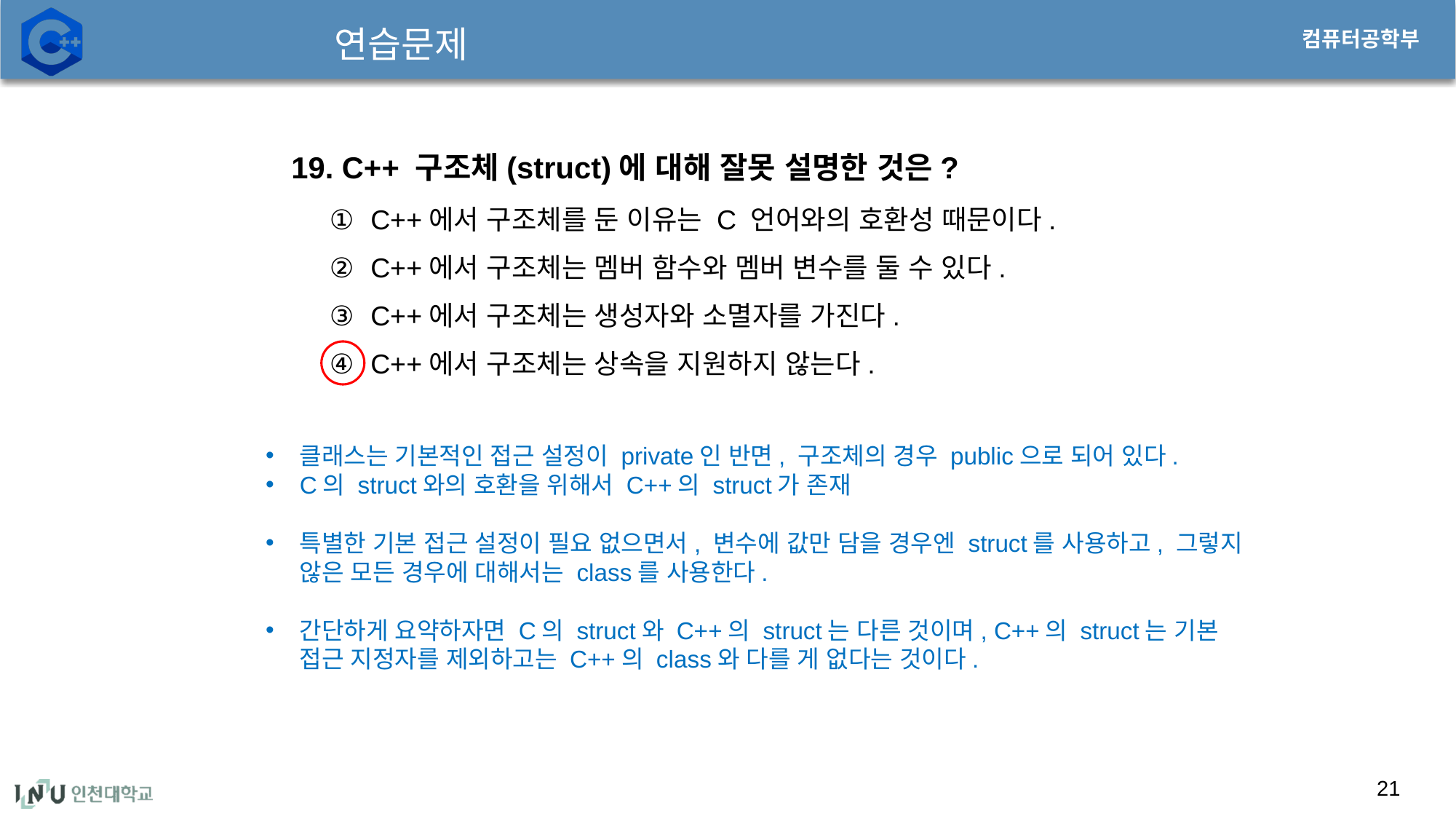

# 연습문제
19. C++ 구조체(struct)에 대해 잘못 설명한 것은?
C++에서 구조체를 둔 이유는 C 언어와의 호환성 때문이다.
C++에서 구조체는 멤버 함수와 멤버 변수를 둘 수 있다.
C++에서 구조체는 생성자와 소멸자를 가진다.
C++에서 구조체는 상속을 지원하지 않는다.

클래스는 기본적인 접근 설정이 private인 반면, 구조체의 경우 public으로 되어 있다.
C의 struct와의 호환을 위해서 C++의 struct가 존재

특별한 기본 접근 설정이 필요 없으면서, 변수에 값만 담을 경우엔 struct를 사용하고, 그렇지 않은 모든 경우에 대해서는 class를 사용한다.

간단하게 요약하자면 C의 struct와 C++의 struct는 다른 것이며, C++의 struct는 기본 접근 지정자를 제외하고는 C++의 class와 다를 게 없다는 것이다.